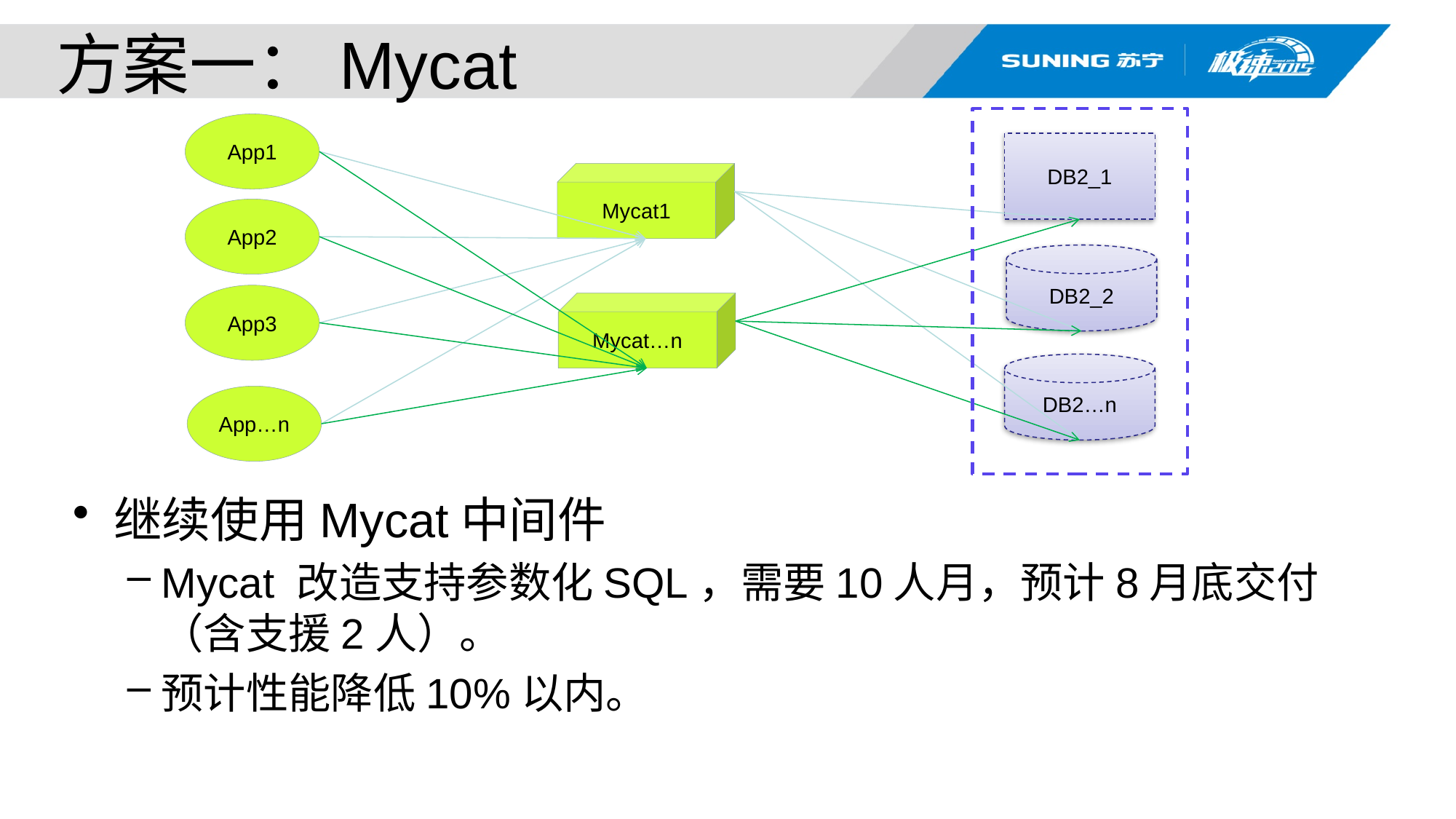

# 方案一：Mycat

App1
DB2_1
Mycat1
App2
DB2_2
App3
Mycat…n
DB2…n
App…n
继续使用Mycat中间件
Mycat 改造支持参数化SQL，需要10人月，预计8月底交付（含支援2人）。
预计性能降低10%以内。